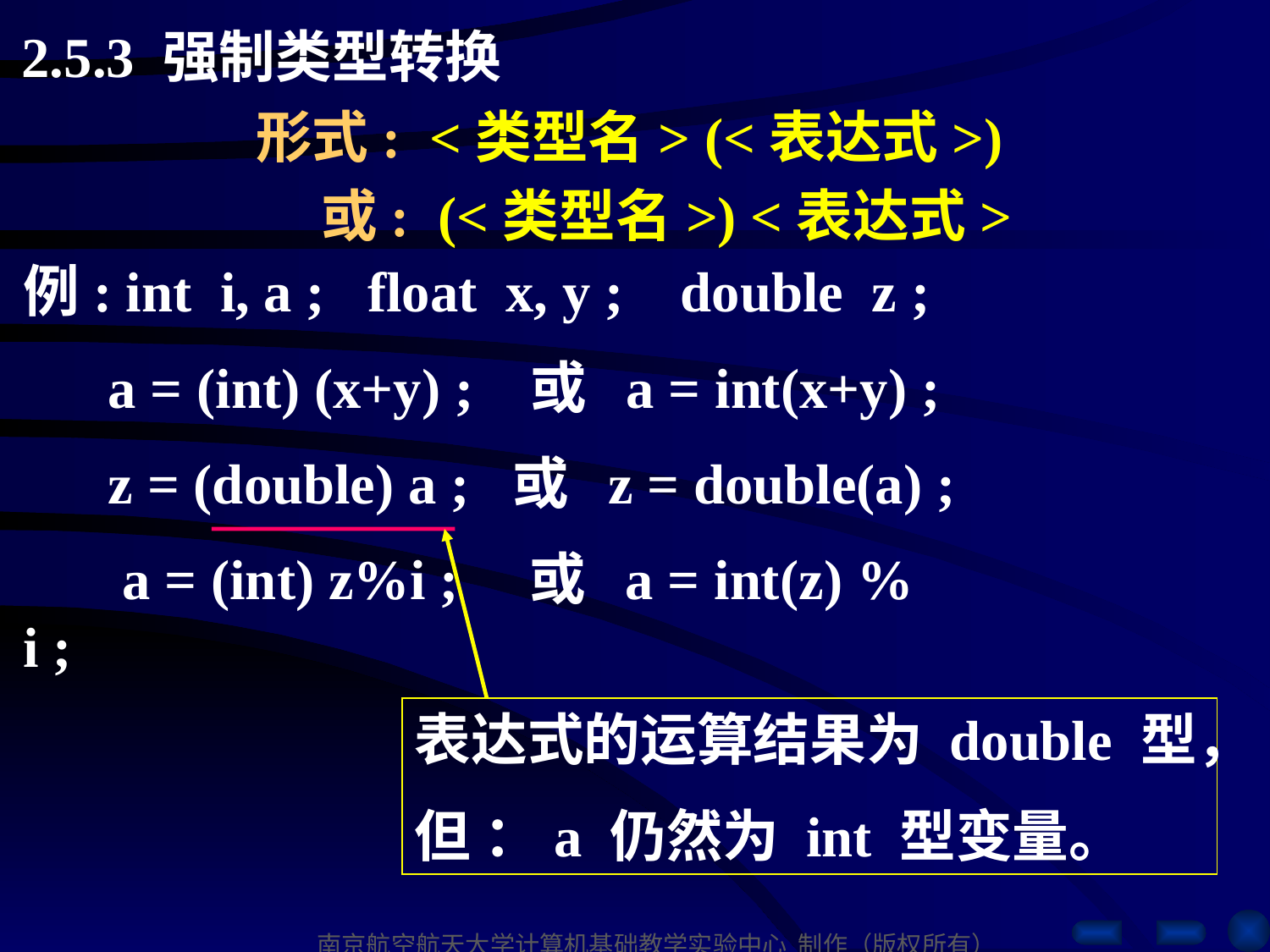

2.5.3 强制类型转换
形式:  <类型名> (<表达式>)
    或:  (<类型名>) <表达式>
例: int  i, a ;   float  x, y ;    double  z ;
      a = (int) (x+y) ;   或  a = int(x+y) ;
      z = (double) a ;  或  z = double(a) ;
       a = (int) z%i ;    或  a = int(z) % i ;

表达式的运算结果为 double 型，
但 ：a 仍然为 int 型变量。